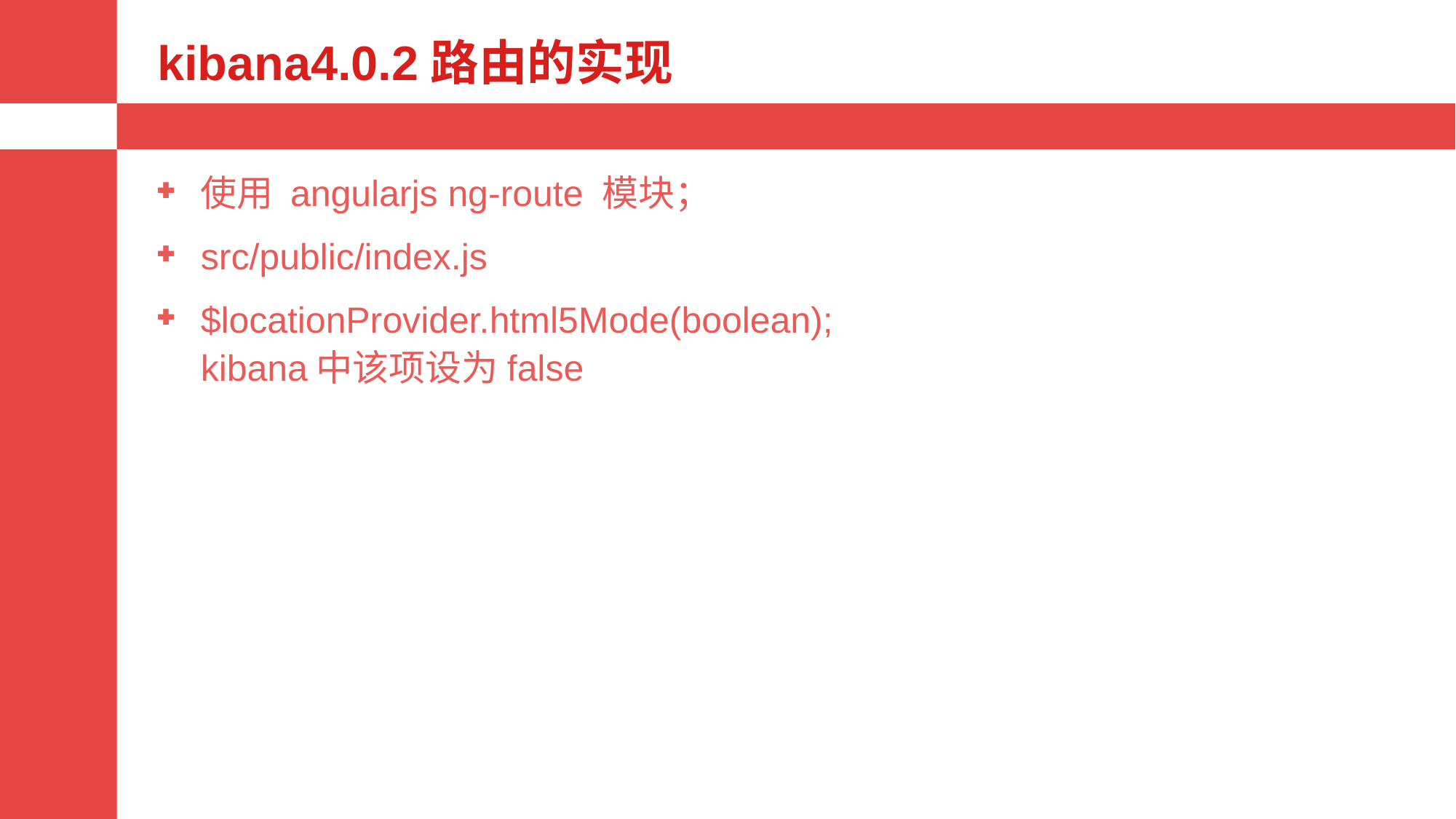

# kibana4.0.2路由的实现
使用 angularjs ng-route 模块；
src/public/index.js
$locationProvider.html5Mode(boolean);
kibana中该项设为false